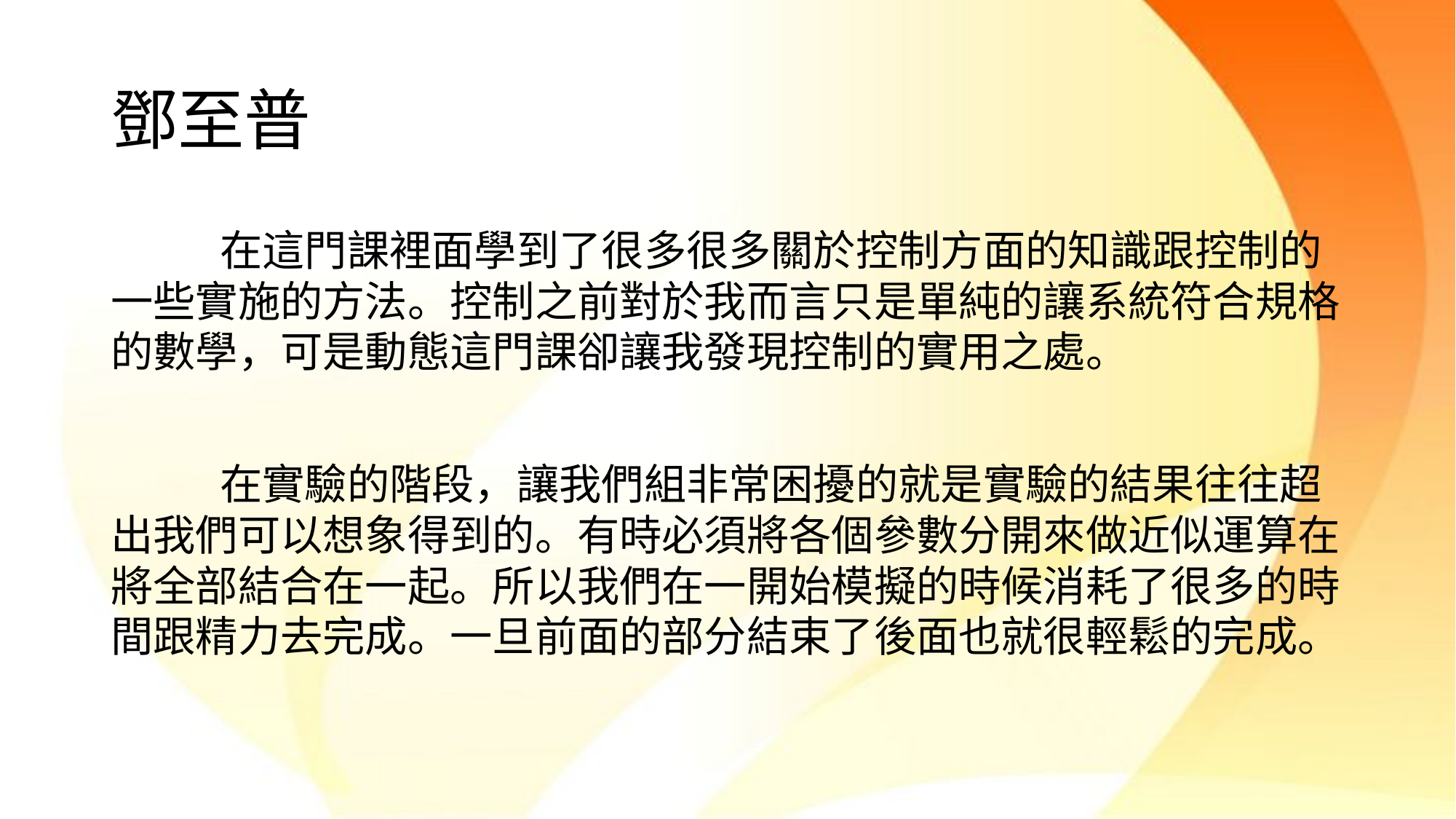

# 鄧至普
	在這門課裡面學到了很多很多關於控制方面的知識跟控制的一些實施的方法。控制之前對於我而言只是單純的讓系統符合規格的數學，可是動態這門課卻讓我發現控制的實用之處。

	在實驗的階段，讓我們組非常困擾的就是實驗的結果往往超出我們可以想象得到的。有時必須將各個參數分開來做近似運算在將全部結合在一起。所以我們在一開始模擬的時候消耗了很多的時間跟精力去完成。一旦前面的部分結束了後面也就很輕鬆的完成。